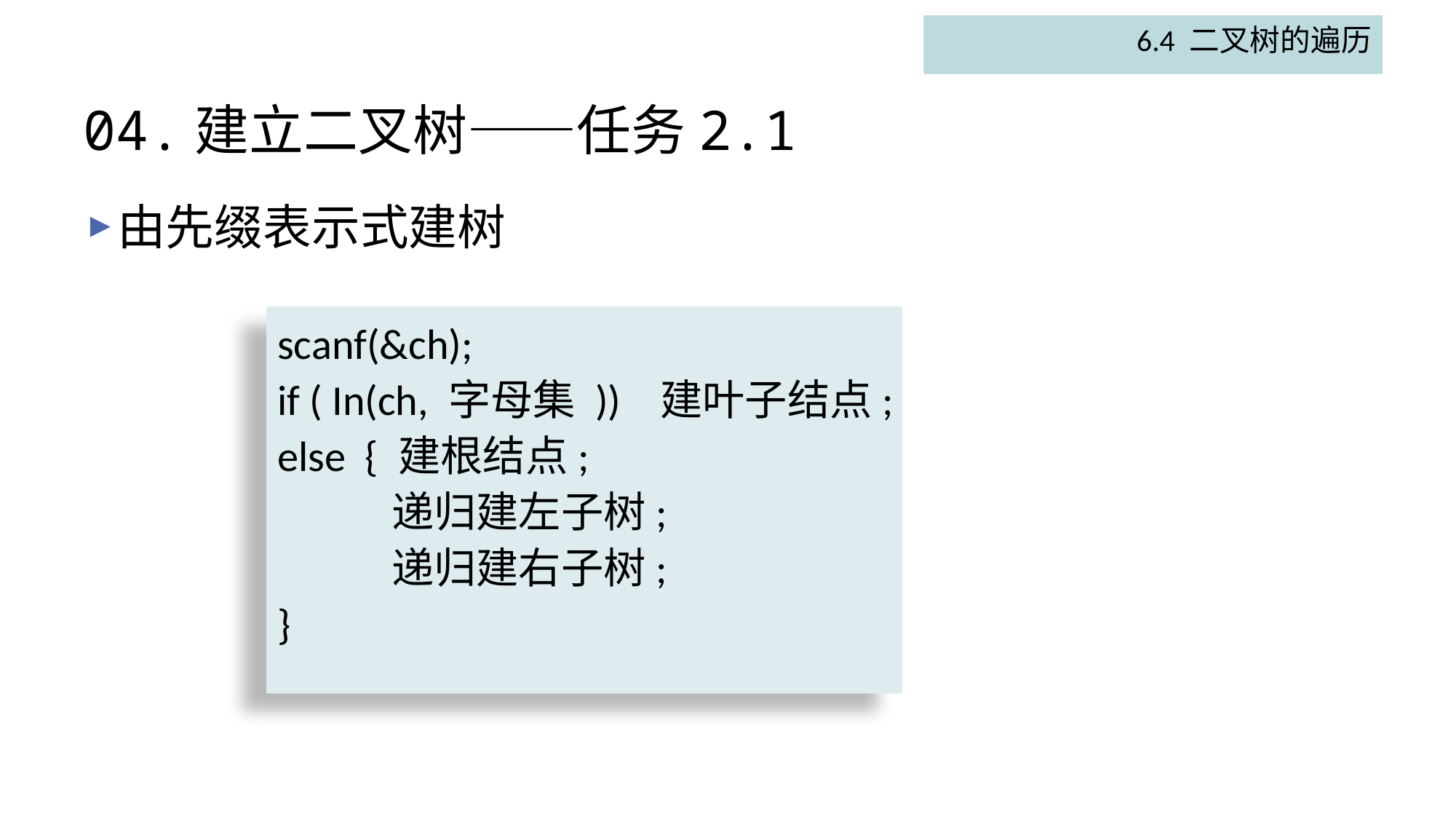

6.4 二叉树的遍历
# 04.建立二叉树——任务2.1
由先缀表示式建树
scanf(&ch);
if ( In(ch, 字母集 ))   建叶子结点;
else  { 建根结点;
           递归建左子树;
           递归建右子树;
}